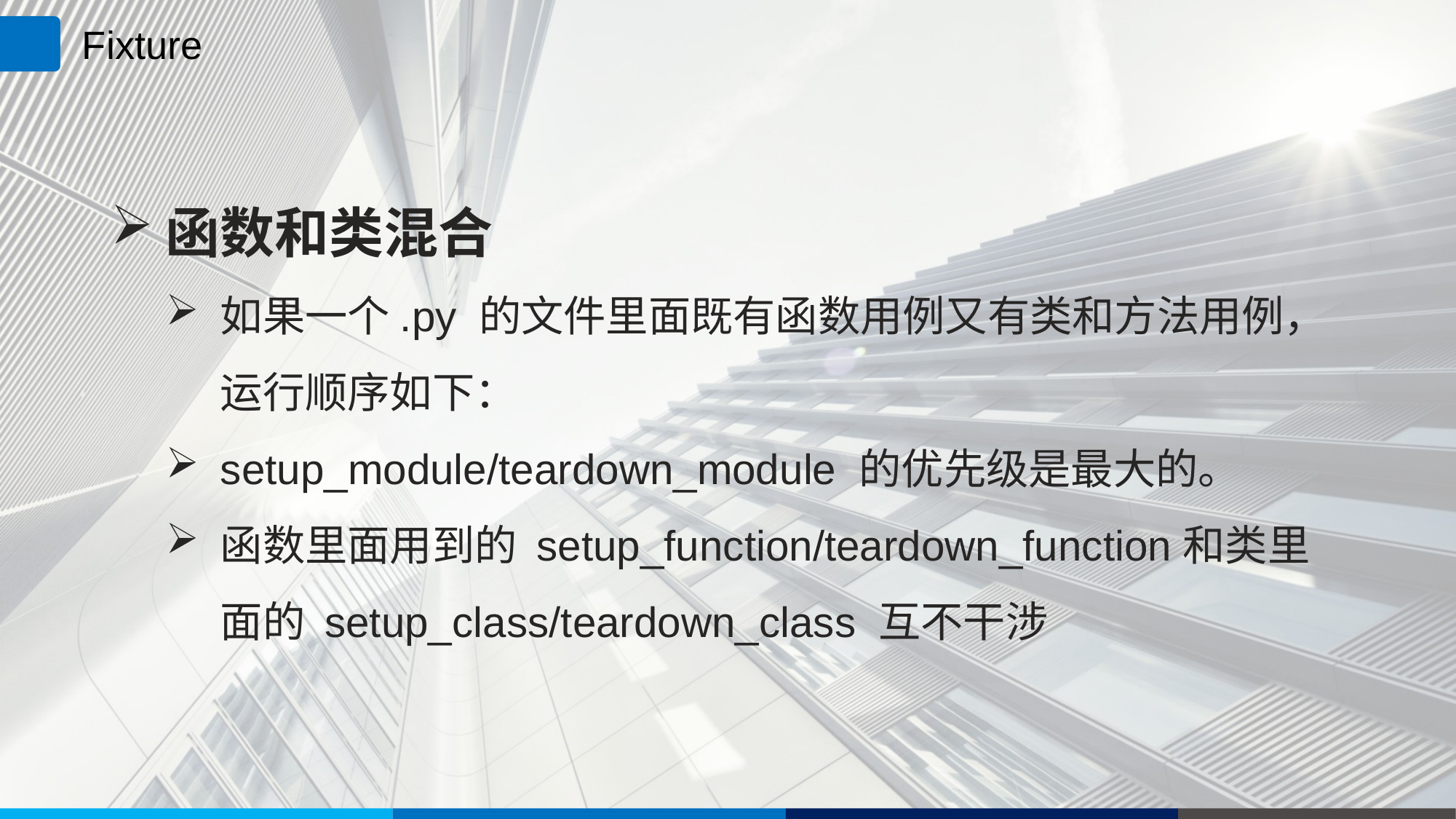

Fixture

函数和类混合
如果一个.py 的文件里面既有函数用例又有类和方法用例，运行顺序如下：
setup_module/teardown_module 的优先级是最大的。
函数里面用到的 setup_function/teardown_function和类里面的 setup_class/teardown_class 互不干涉